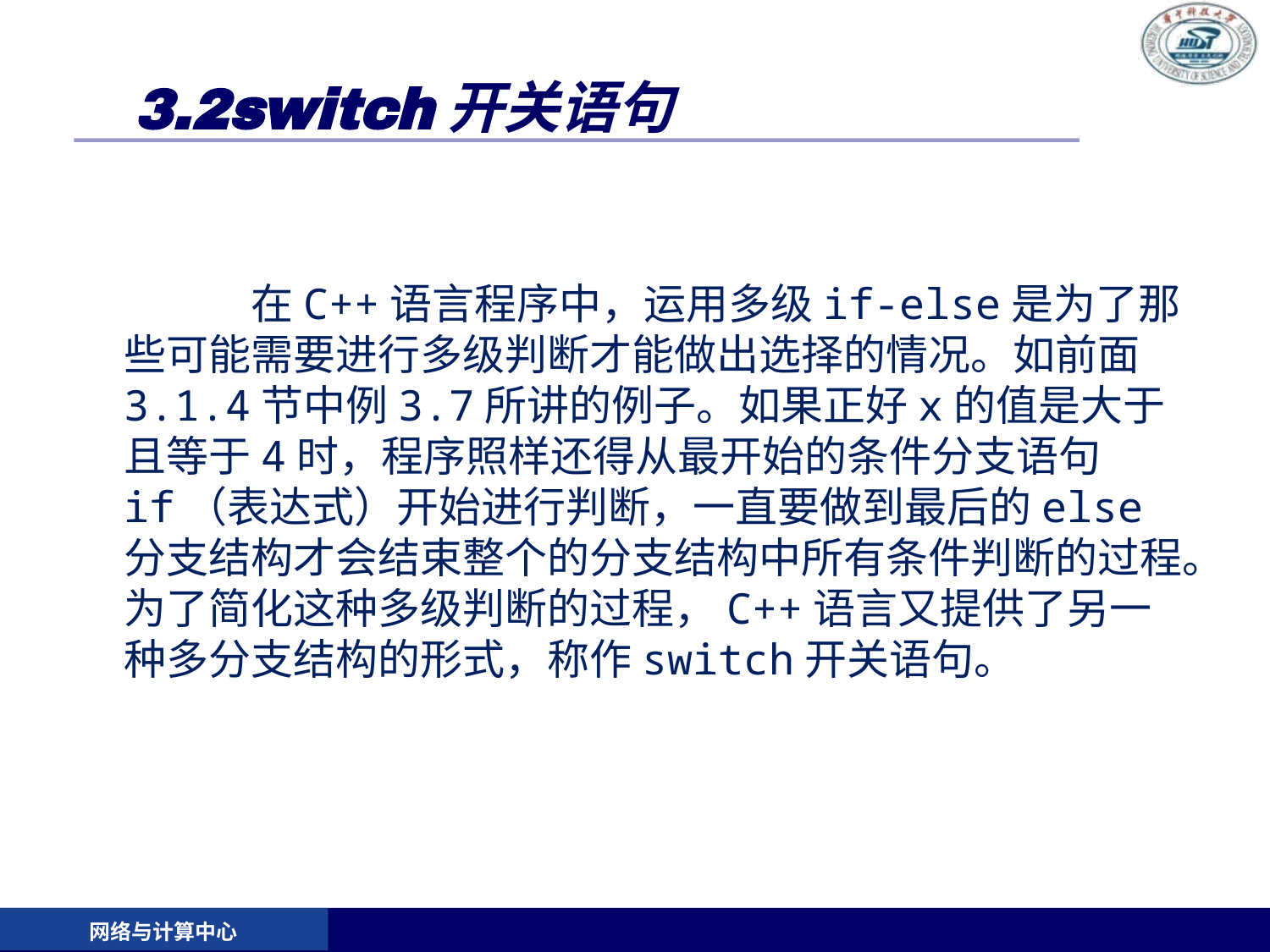

# 3.2switch开关语句

		在C++语言程序中，运用多级if-else是为了那些可能需要进行多级判断才能做出选择的情况。如前面3.1.4节中例3.7所讲的例子。如果正好x的值是大于且等于4时，程序照样还得从最开始的条件分支语句if（表达式）开始进行判断，一直要做到最后的else分支结构才会结束整个的分支结构中所有条件判断的过程。为了简化这种多级判断的过程，C++语言又提供了另一种多分支结构的形式，称作switch开关语句。

网络与计算中心